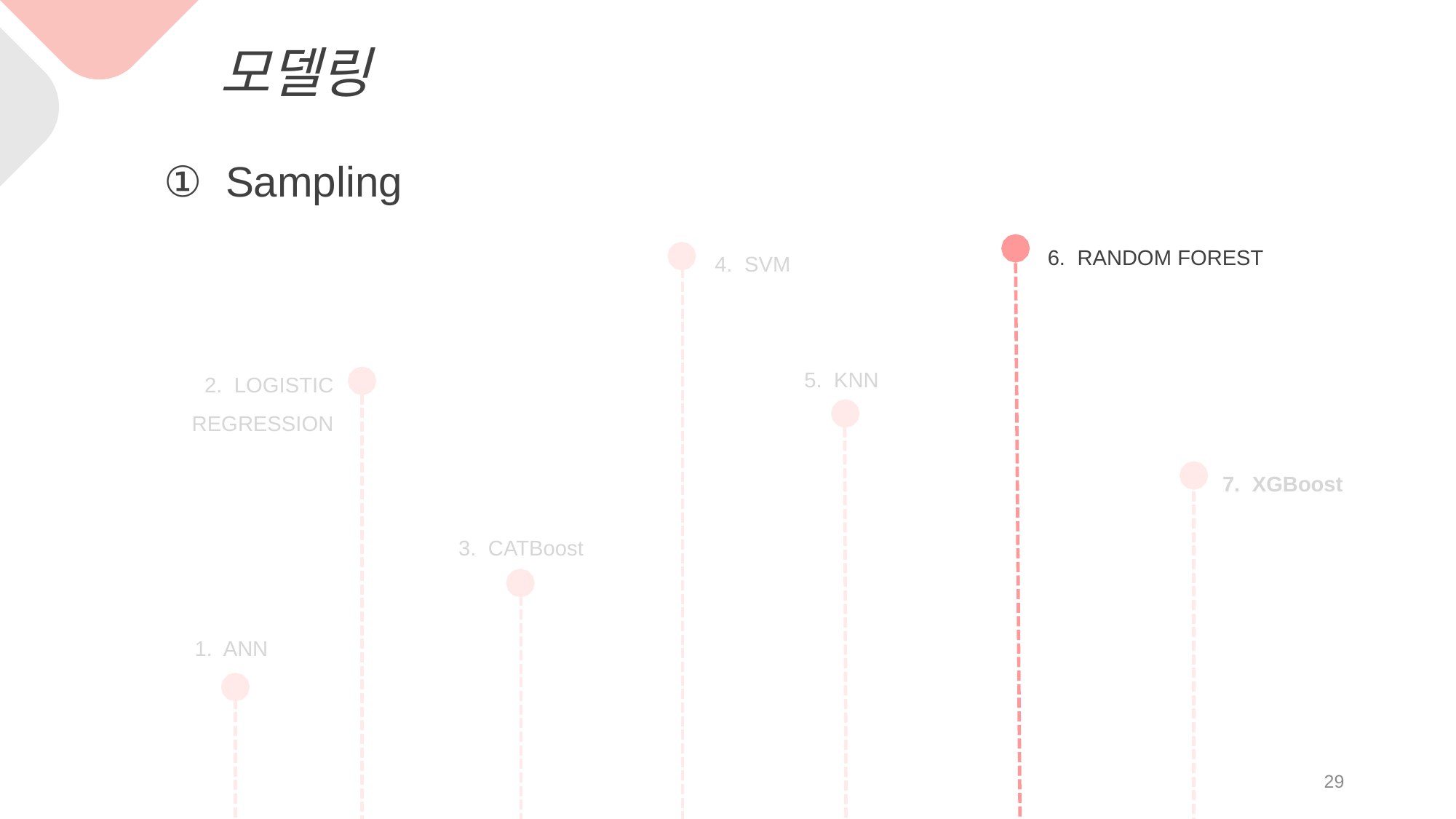

모델링
①  Sampling

6.  RANDOM FOREST
4.  SVM

5.  KNN
2.  LOGISTIC REGRESSION

7.  XGBoost

3.  CATBoost

1.  ANN

29